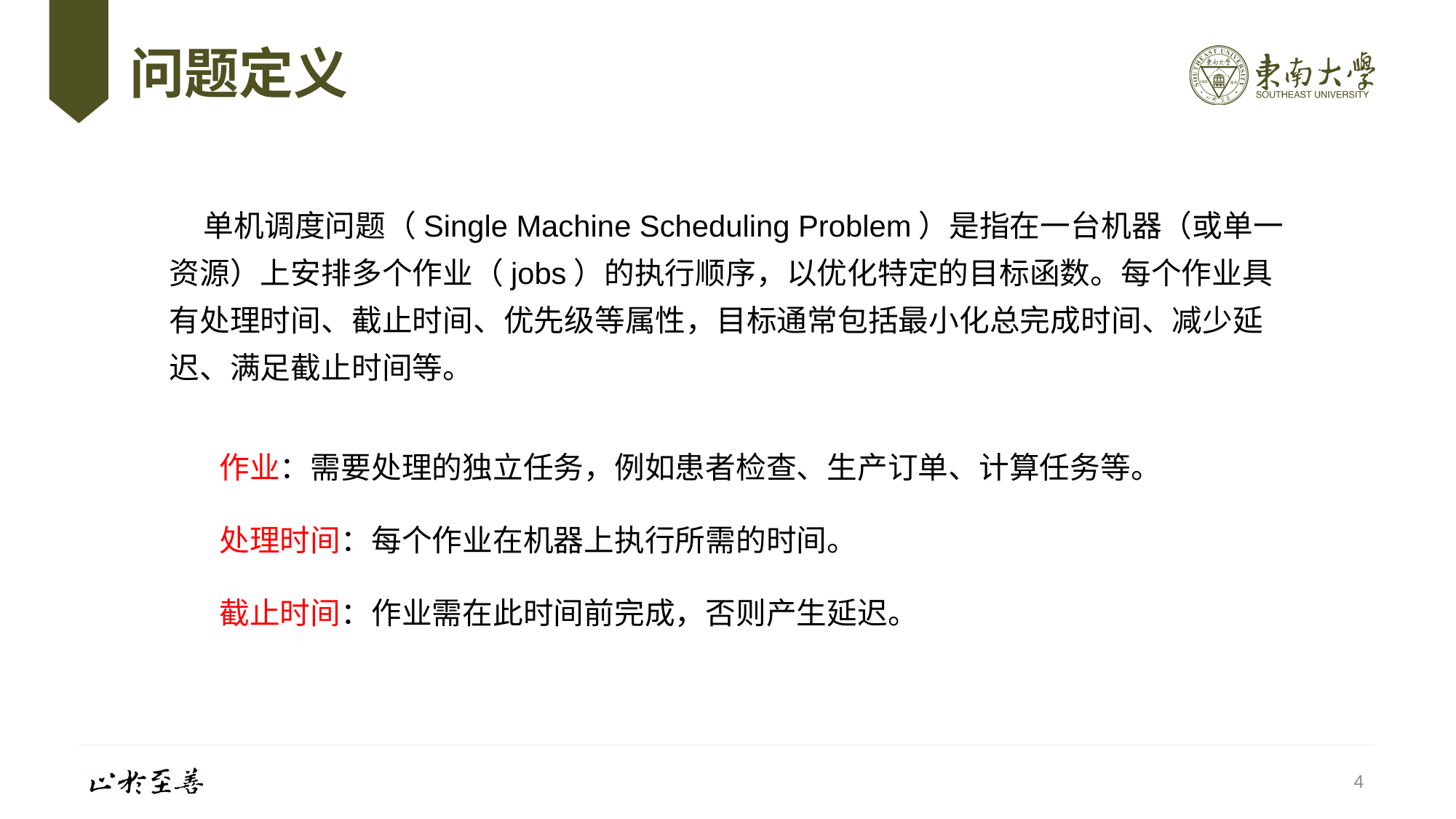

# 问题定义
    单机调度问题（Single Machine Scheduling Problem）是指在一台机器（或单一资源）上安排多个作业（jobs）的执行顺序，以优化特定的目标函数。每个作业具有处理时间、截止时间、优先级等属性，目标通常包括最小化总完成时间、减少延迟、满足截止时间等。
作业：需要处理的独立任务，例如患者检查、生产订单、计算任务等。

处理时间：每个作业在机器上执行所需的时间。

截止时间：作业需在此时间前完成，否则产生延迟。
4